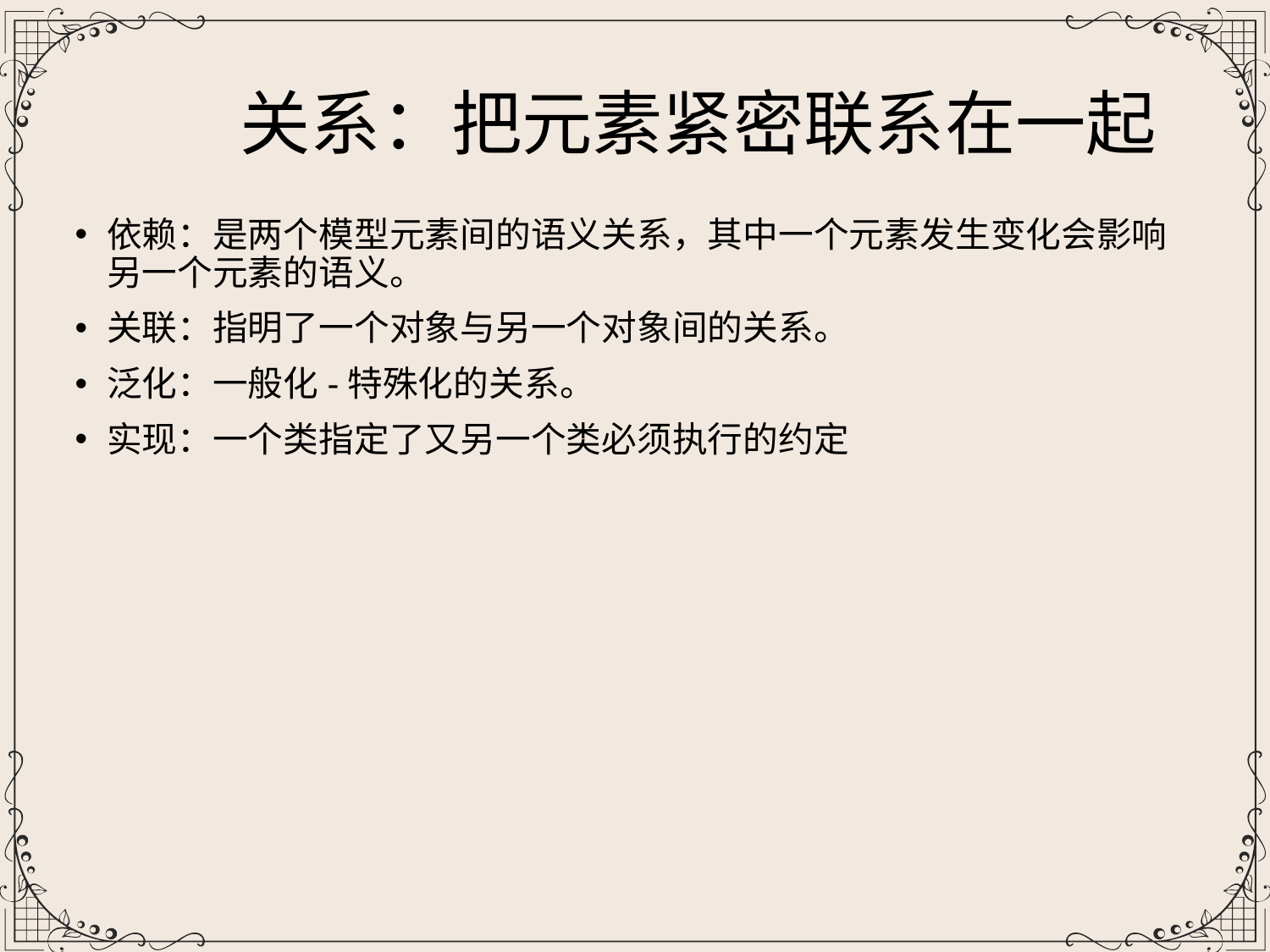

关系：把元素紧密联系在一起
依赖：是两个模型元素间的语义关系，其中一个元素发生变化会影响另一个元素的语义。
关联：指明了一个对象与另一个对象间的关系。
泛化：一般化-特殊化的关系。
实现：一个类指定了又另一个类必须执行的约定